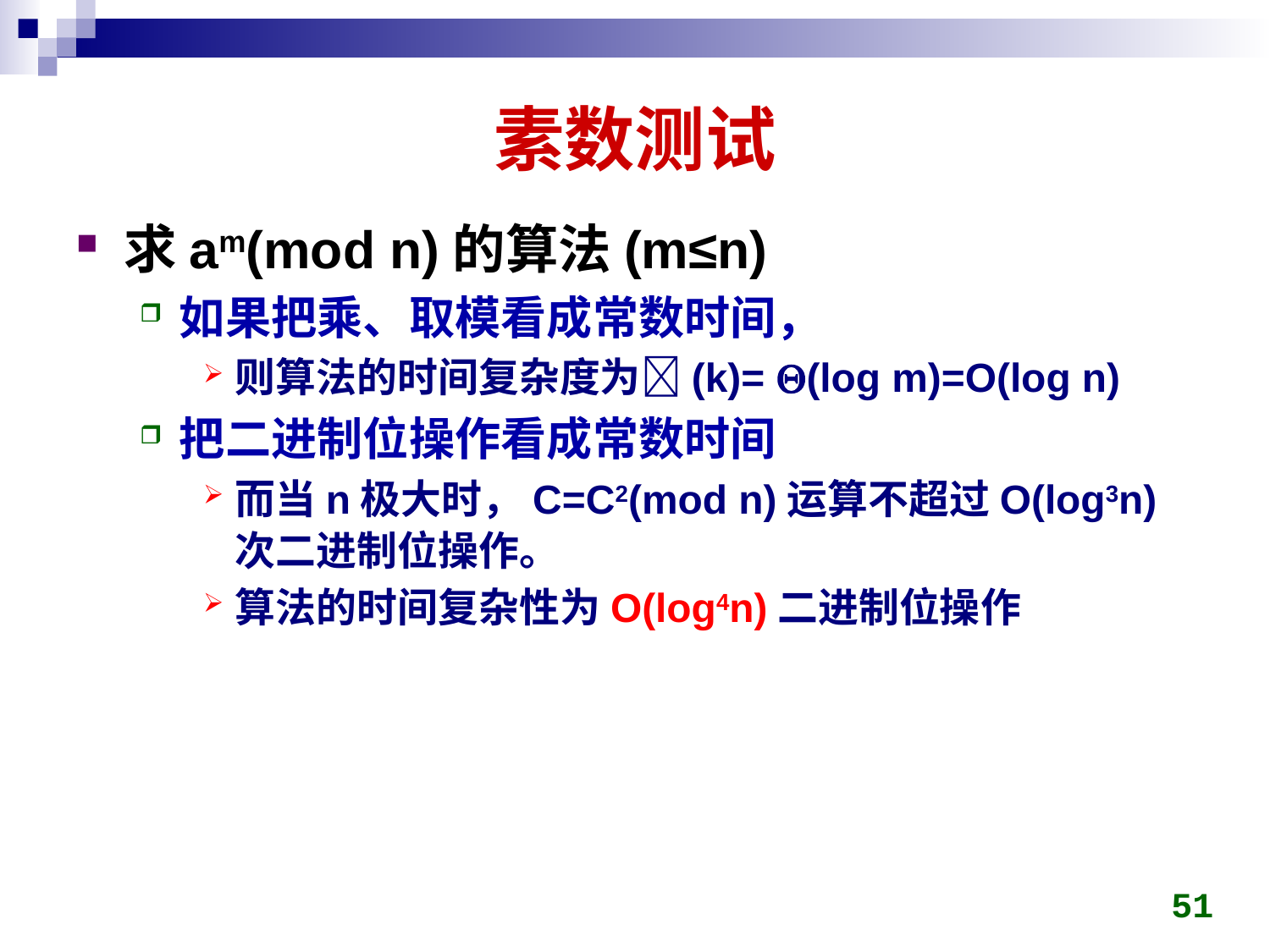

# 素数测试
求am(mod n)的算法(m≤n)
如果把乘、取模看成常数时间，
则算法的时间复杂度为Θ(k)= Θ(log m)=O(log n)
把二进制位操作看成常数时间
而当n极大时，C=C2(mod n)运算不超过O(log3n)次二进制位操作。
算法的时间复杂性为O(log4n)二进制位操作
51